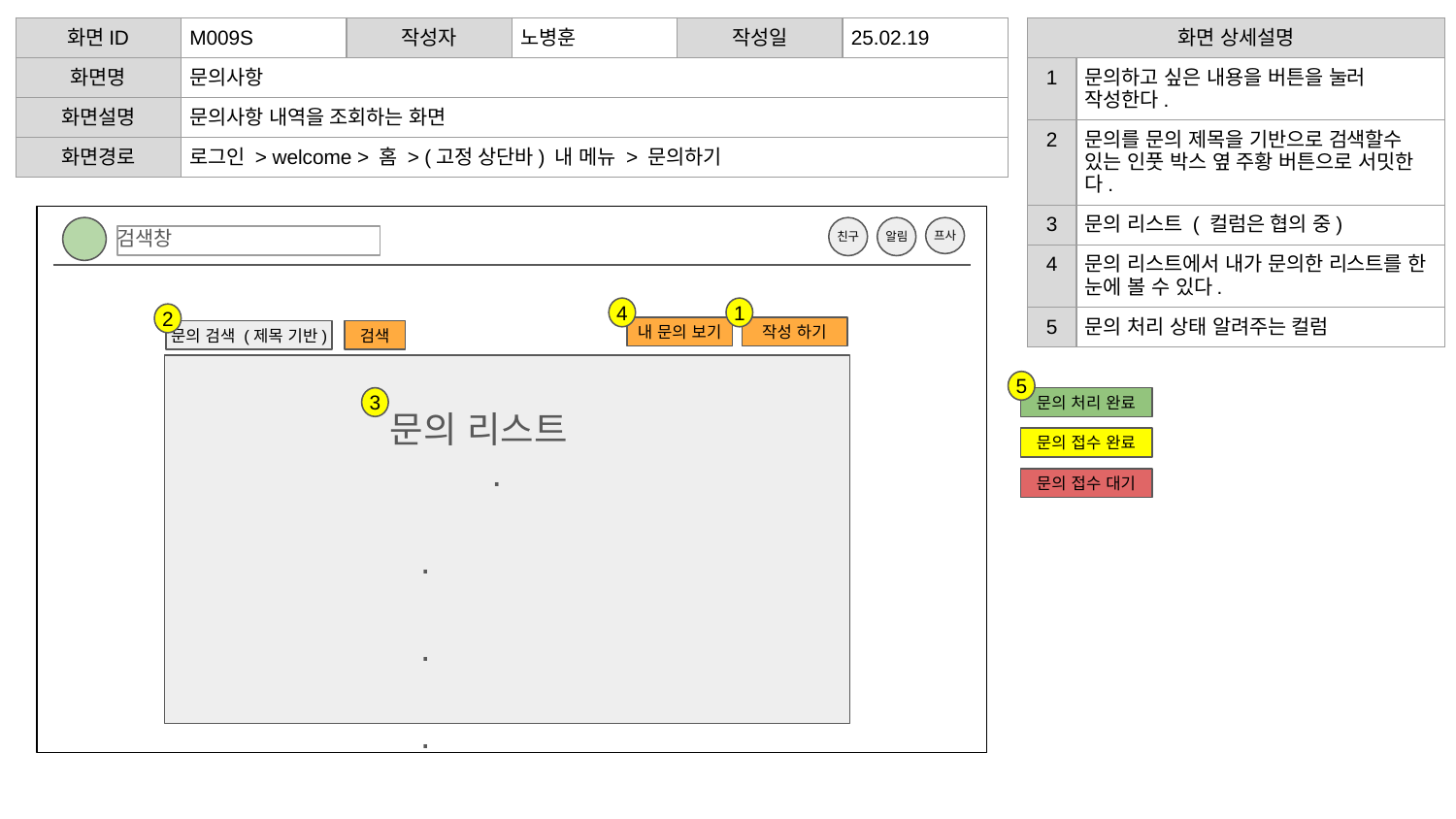

| 화면ID | M009S | 작성자 | 노병훈 | 작성일 | 25.02.19 |
| --- | --- | --- | --- | --- | --- |
| 화면명 | 문의사항 |  |  |  |  |
| 화면설명 | 문의사항 내역을 조회하는 화면 |  |  |  |  |
| 화면경로 | 로그인 > welcome > 홈 > (고정 상단바) 내 메뉴 > 문의하기 |  |  |  |  |
| 화면 상세설명 |  |
| --- | --- |
| 1 | 문의하고 싶은 내용을 버튼을 눌러 작성한다. |
| 2 | 문의를 문의 제목을 기반으로 검색할수 있는 인풋 박스 옆 주황 버튼으로 서밋한다. |
| 3 | 문의 리스트 ( 컬럼은 협의 중) |
| 4 | 문의 리스트에서 내가 문의한 리스트를 한 눈에 볼 수 있다. |
| 5 | 문의 처리 상태 알려주는 컬럼 |

친구
알림
프사
검색창
4
1
2
내 문의 보기
작성 하기
문의 검색 (제목 기반)
검색

5
3
문의 처리 완료
문의 리스트
          .
	   .
	   .
	   .
	   .
문의 접수 완료
문의 접수 대기